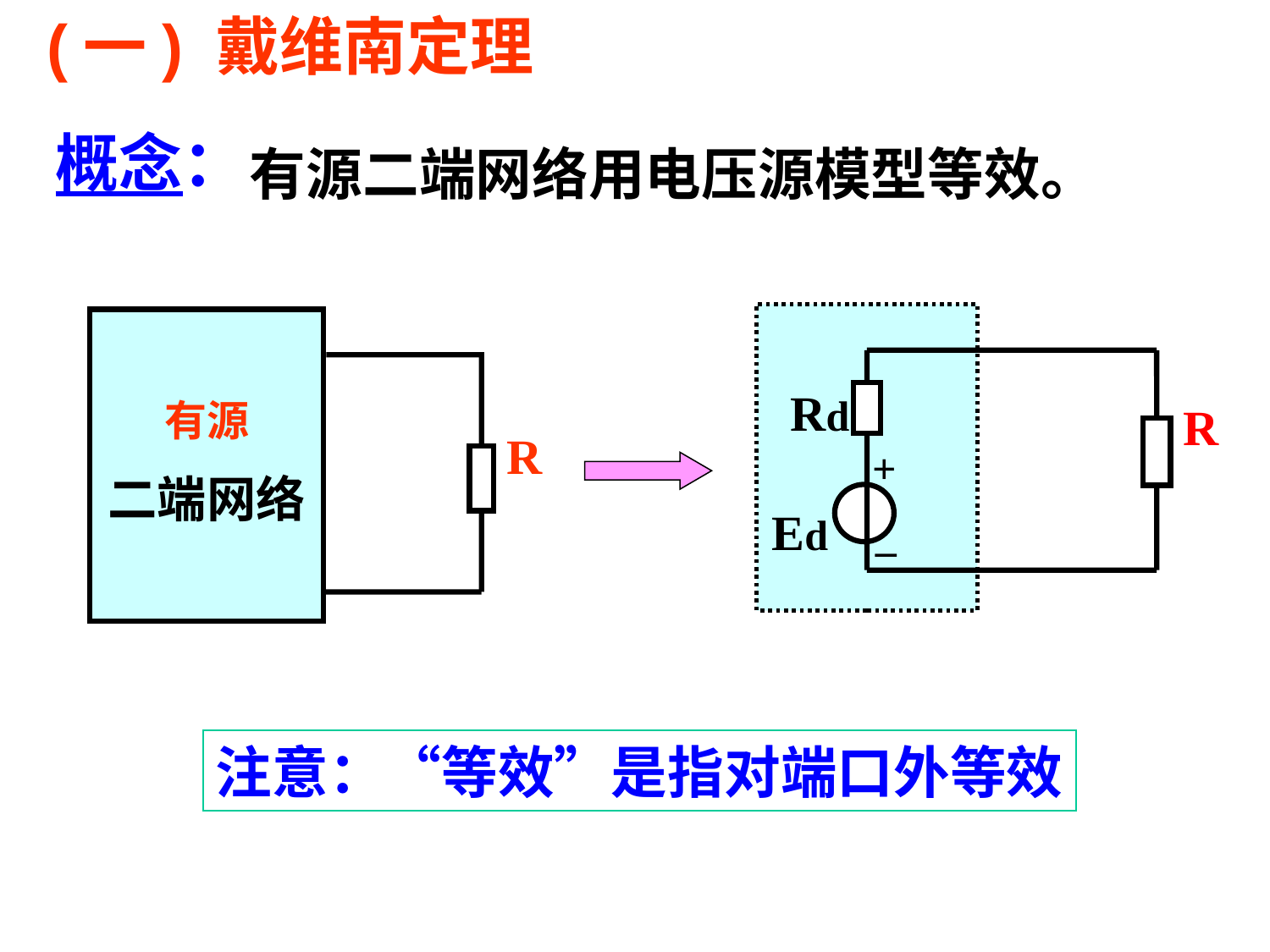

(一) 戴维南定理
概念：
有源二端网络用电压源模型等效。

Rd

R

+

Ed
_

有源
二端网络

R

注意：“等效”是指对端口外等效